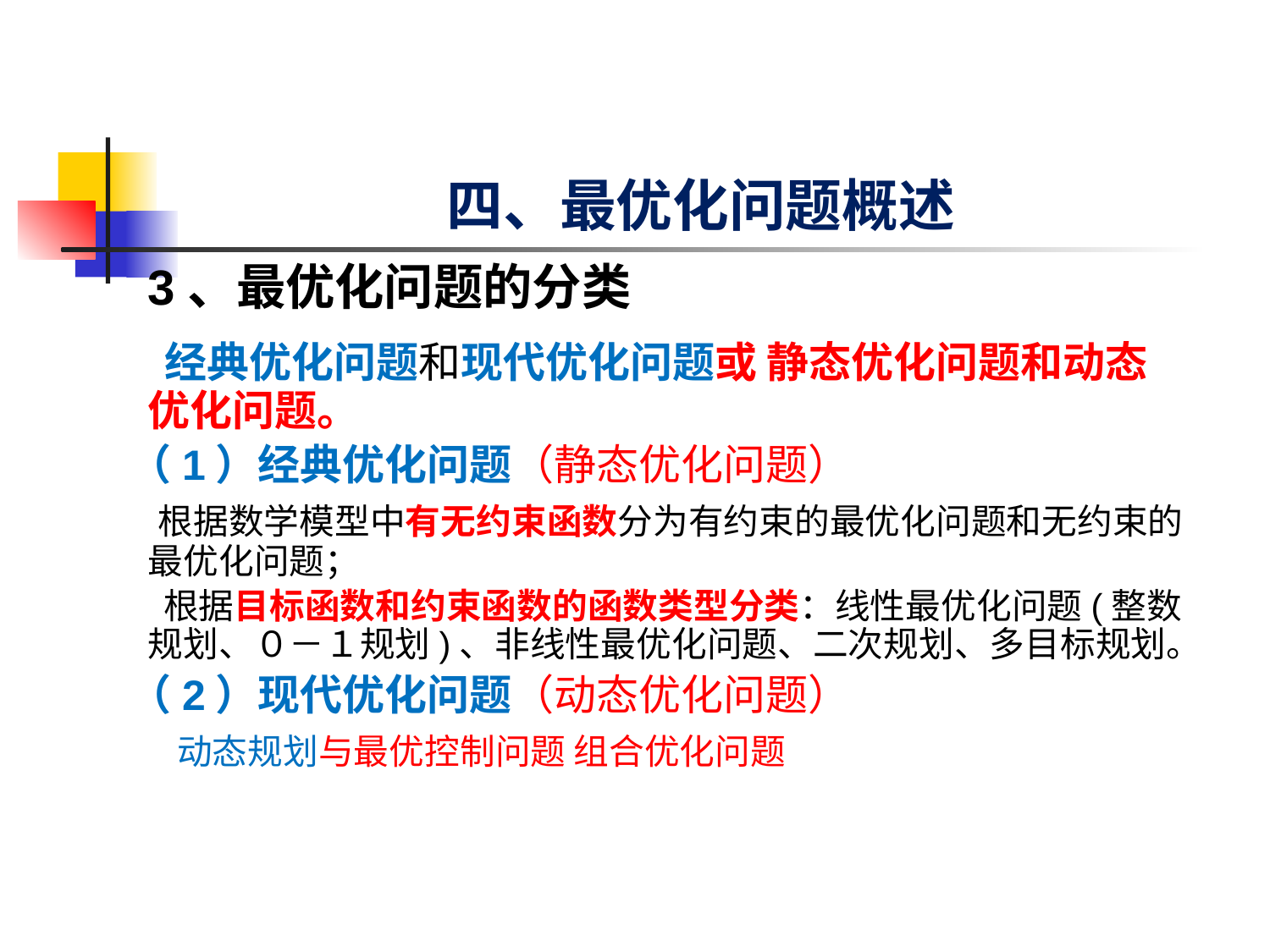

# 四、最优化问题概述
3、最优化问题的分类
    经典优化问题和现代优化问题或 静态优化问题和动态优化问题。
  （1）经典优化问题（静态优化问题）
     根据数学模型中有无约束函数分为有约束的最优化问题和无约束的最优化问题；
       根据目标函数和约束函数的函数类型分类：线性最优化问题(整数规划、０－１规划)、非线性最优化问题、二次规划、多目标规划。
  （2）现代优化问题（动态优化问题）
       动态规划与最优控制问题 组合优化问题